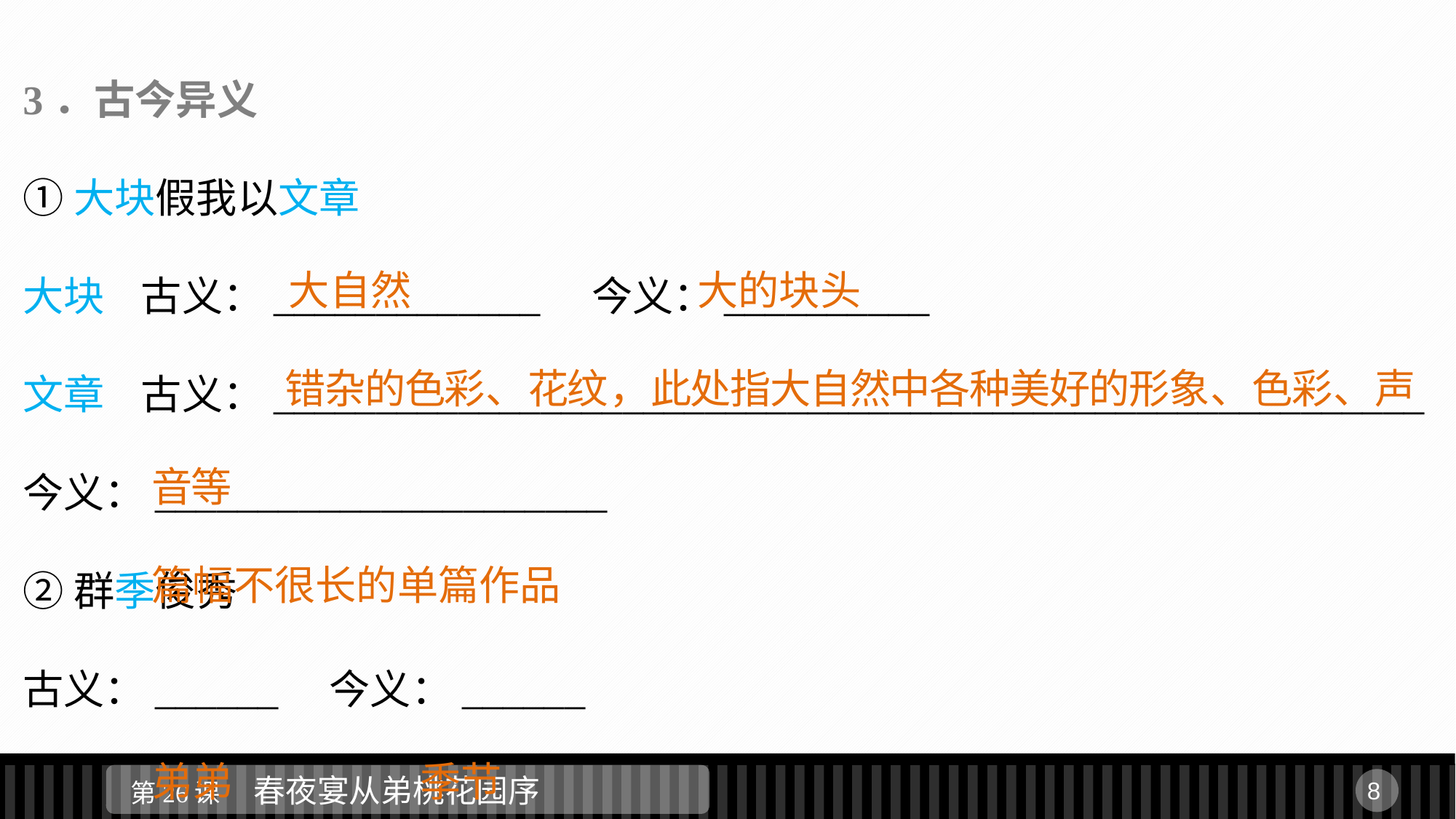

3．古今异义
①大块假我以文章
大块    古义：_____________　今义：__________
文章    古义：________________________________________________________
今义：______________________
②群季俊秀
古义：______　今义：______
              大自然　	                        大的块头
               错杂的色彩、花纹，此处指大自然中各种美好的形象、色彩、声音等
篇幅不很长的单篇作品

弟弟　                季节